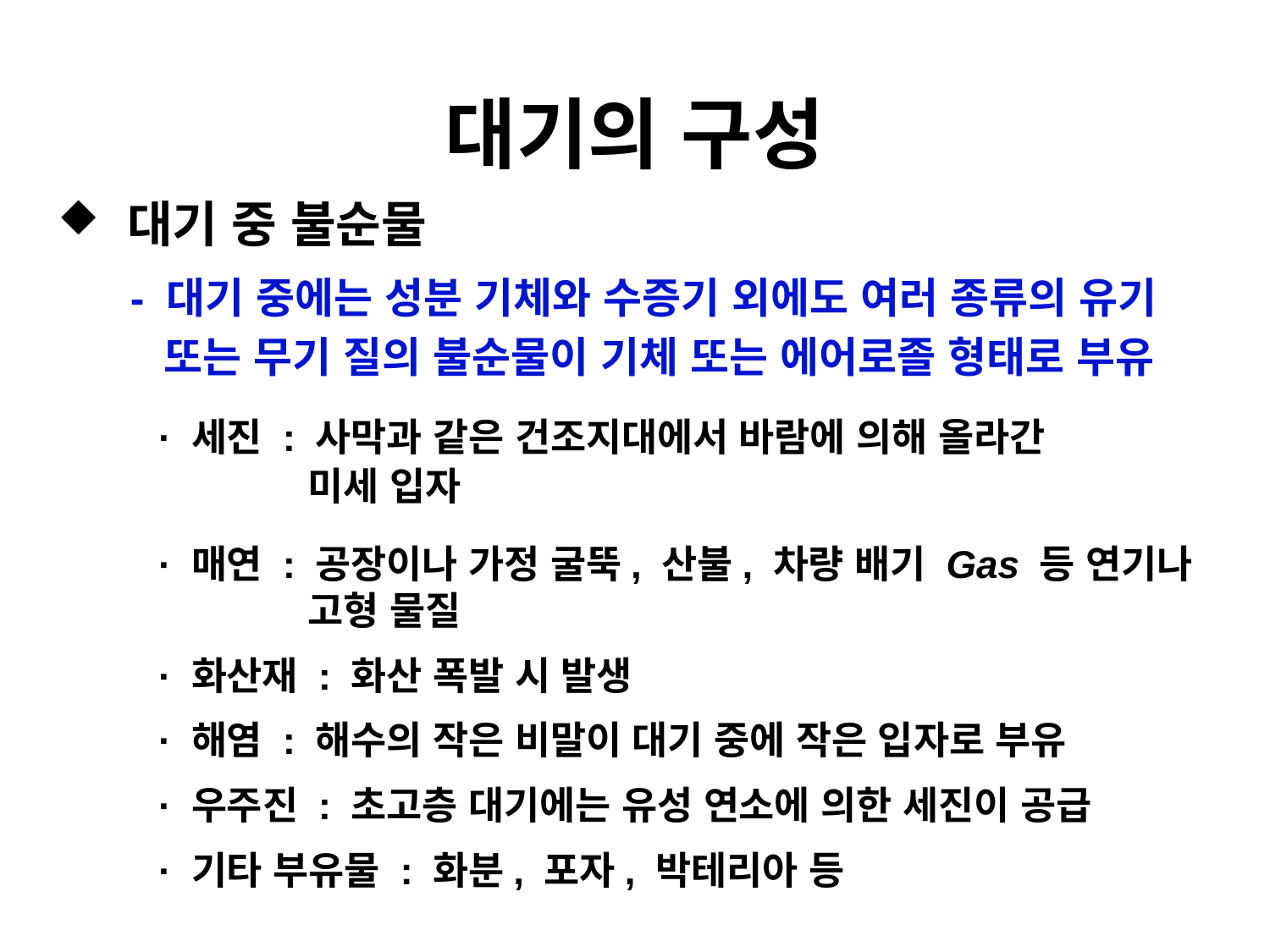

# 대기의 구성
 대기 중 불순물
    - 대기 중에는 성분 기체와 수증기 외에도 여러 종류의 유기
      또는 무기 질의 불순물이 기체 또는 에어로졸 형태로 부유
       · 세진 : 사막과 같은 건조지대에서 바람에 의해 올라간
                    미세 입자
       · 매연 : 공장이나 가정 굴뚝, 산불, 차량 배기 Gas 등 연기나
                    고형 물질
       · 화산재 : 화산 폭발 시 발생
       · 해염 : 해수의 작은 비말이 대기 중에 작은 입자로 부유
       · 우주진 : 초고층 대기에는 유성 연소에 의한 세진이 공급
       · 기타 부유물 : 화분, 포자, 박테리아 등